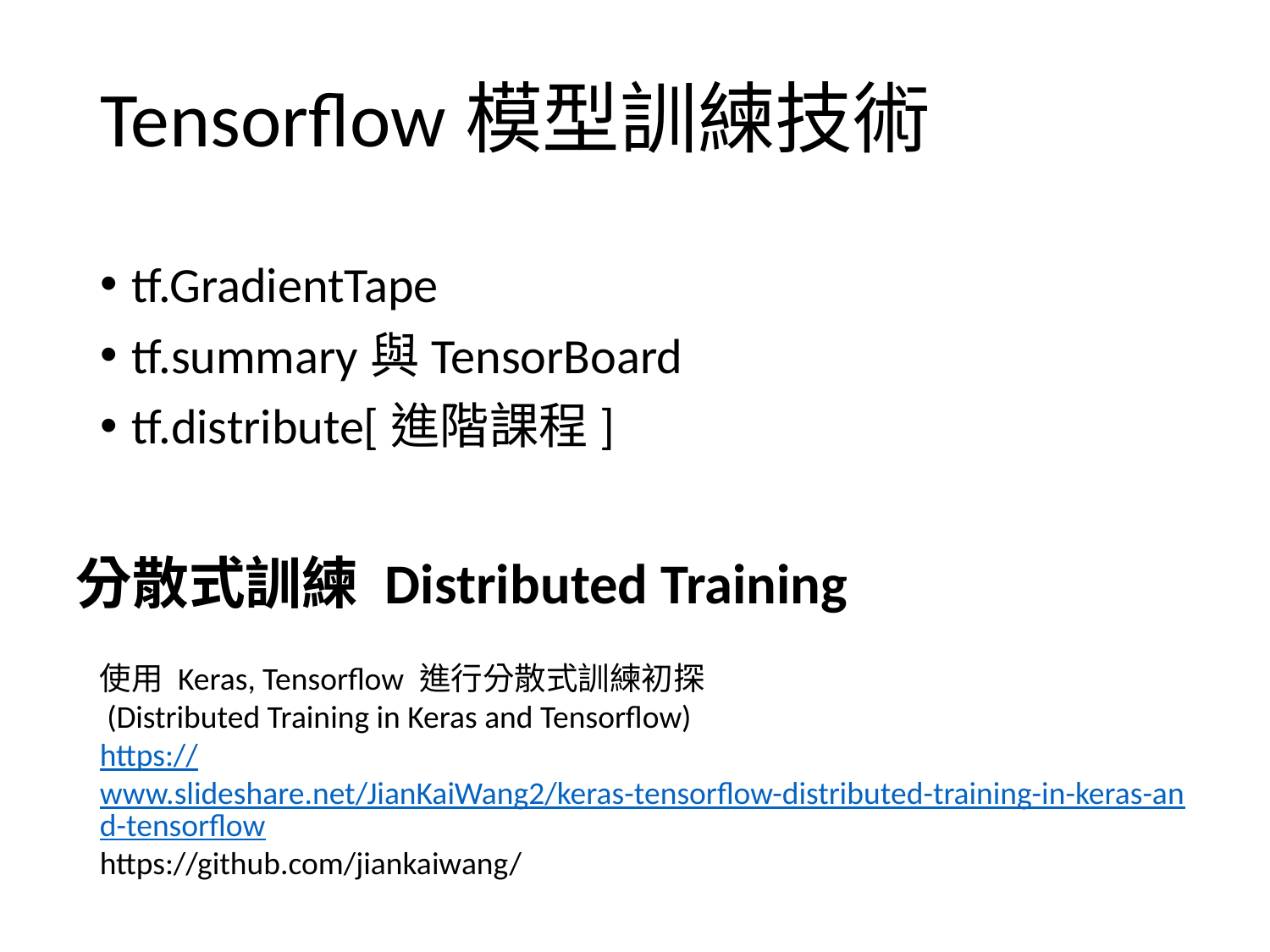

# Tensorflow模型訓練技術
tf.GradientTape
tf.summary與TensorBoard
tf.distribute[進階課程]

分散式訓練 Distributed Training
使用 Keras, Tensorflow 進行分散式訓練初探
 (Distributed Training in Keras and Tensorflow)
https://www.slideshare.net/JianKaiWang2/keras-tensorflow-distributed-training-in-keras-and-tensorflow
https://github.com/jiankaiwang/